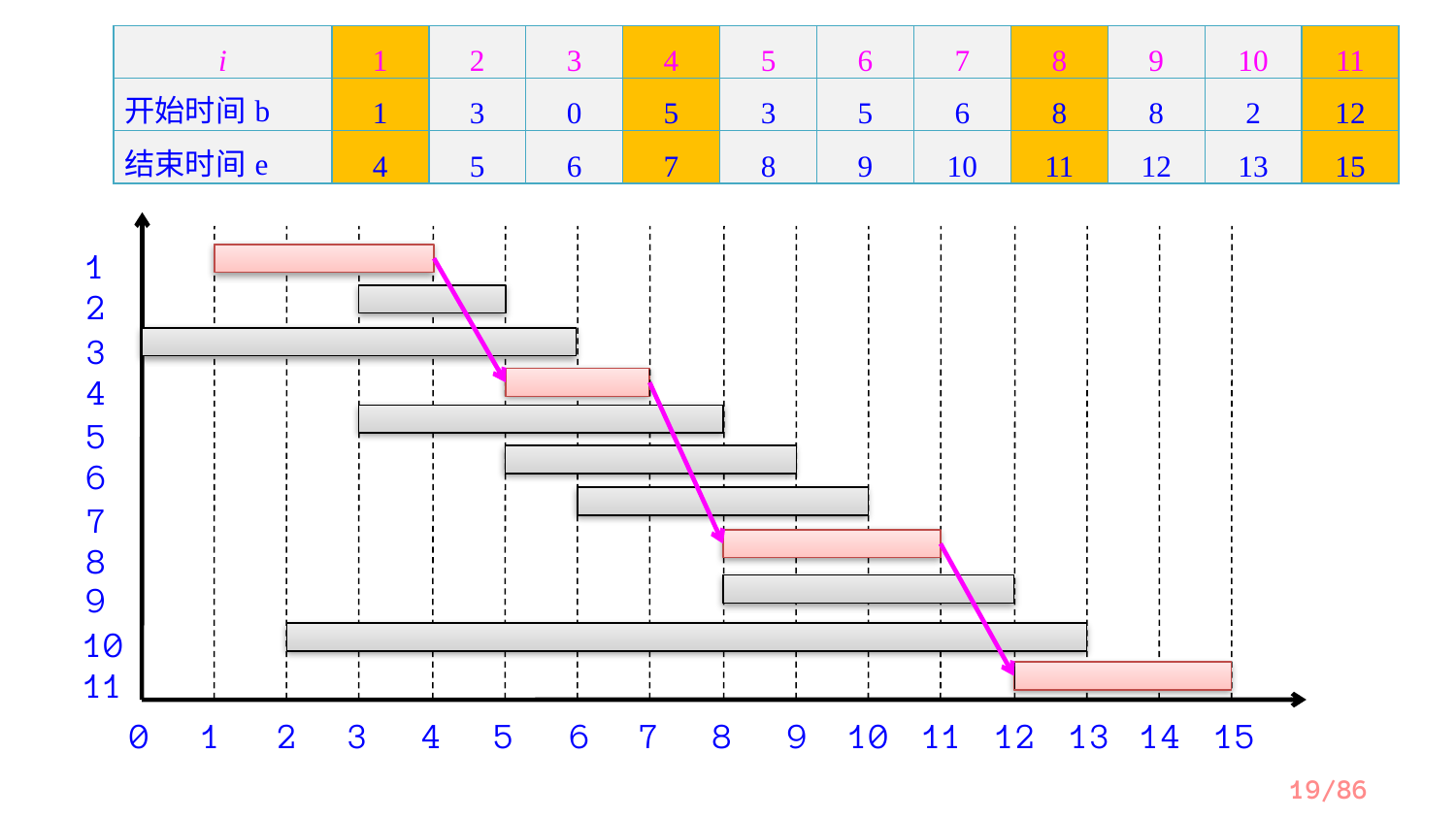

| i | 1 | 2 | 3 | 4 | 5 | 6 | 7 | 8 | 9 | 10 | 11 |
| --- | --- | --- | --- | --- | --- | --- | --- | --- | --- | --- | --- |
| 开始时间b | 1 | 3 | 0 | 5 | 3 | 5 | 6 | 8 | 8 | 2 | 12 |
| 结束时间e | 4 | 5 | 6 | 7 | 8 | 9 | 10 | 11 | 12 | 13 | 15 |

1

2

3

4

5

6

7

8

9
10

11

0
1
2
3
4
5
6
7
8
9
10
11
12
13
14
15
19/86